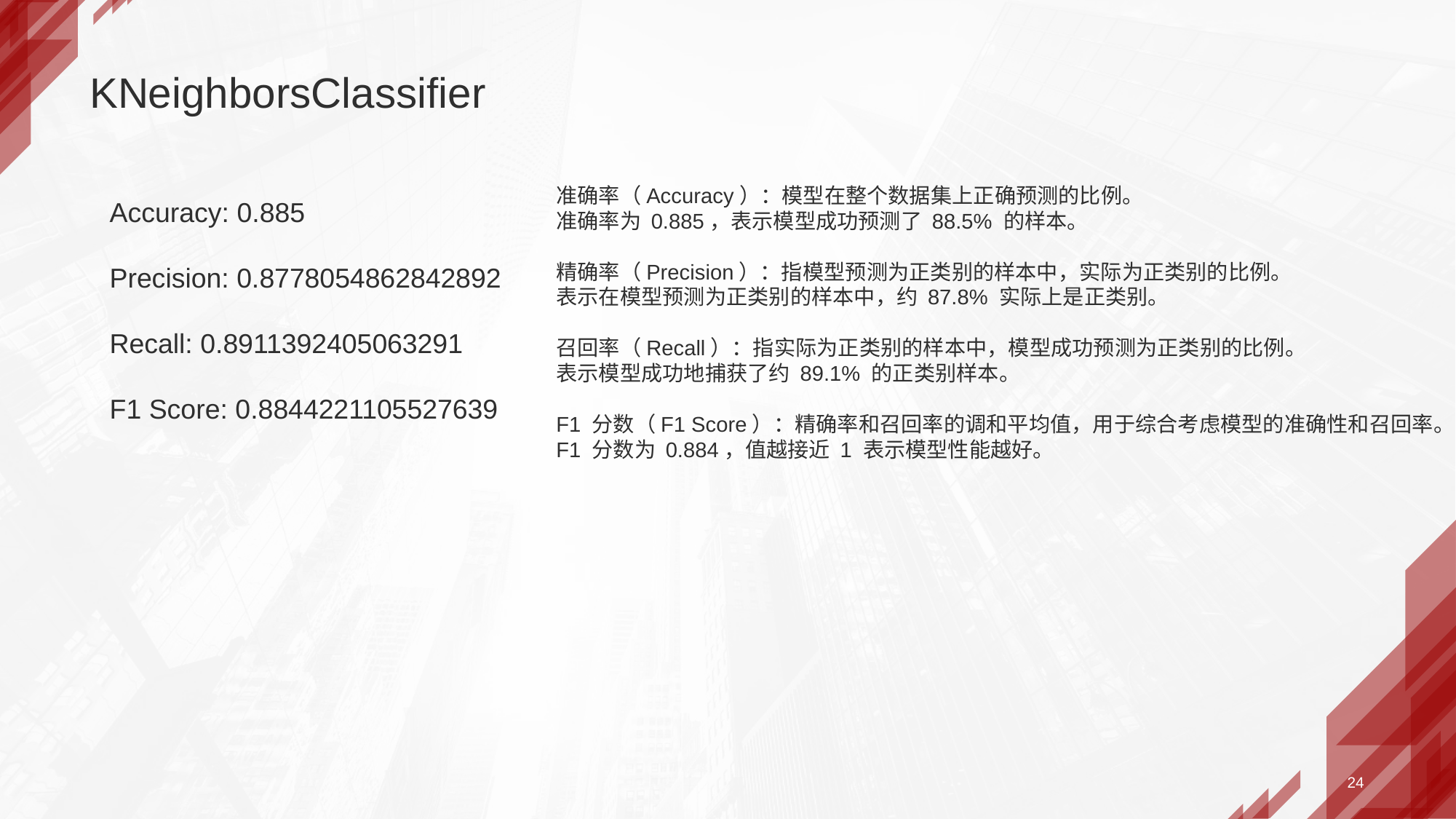

# KNeighborsClassifier
准确率（Accuracy）：模型在整个数据集上正确预测的比例。
准确率为 0.885，表示模型成功预测了 88.5% 的样本。

精确率（Precision）：指模型预测为正类别的样本中，实际为正类别的比例。
表示在模型预测为正类别的样本中，约 87.8% 实际上是正类别。

召回率（Recall）：指实际为正类别的样本中，模型成功预测为正类别的比例。
表示模型成功地捕获了约 89.1% 的正类别样本。

F1 分数（F1 Score）：精确率和召回率的调和平均值，用于综合考虑模型的准确性和召回率。
F1 分数为 0.884，值越接近 1 表示模型性能越好。
Accuracy: 0.885

Precision: 0.8778054862842892

Recall: 0.8911392405063291

F1 Score: 0.8844221105527639
24